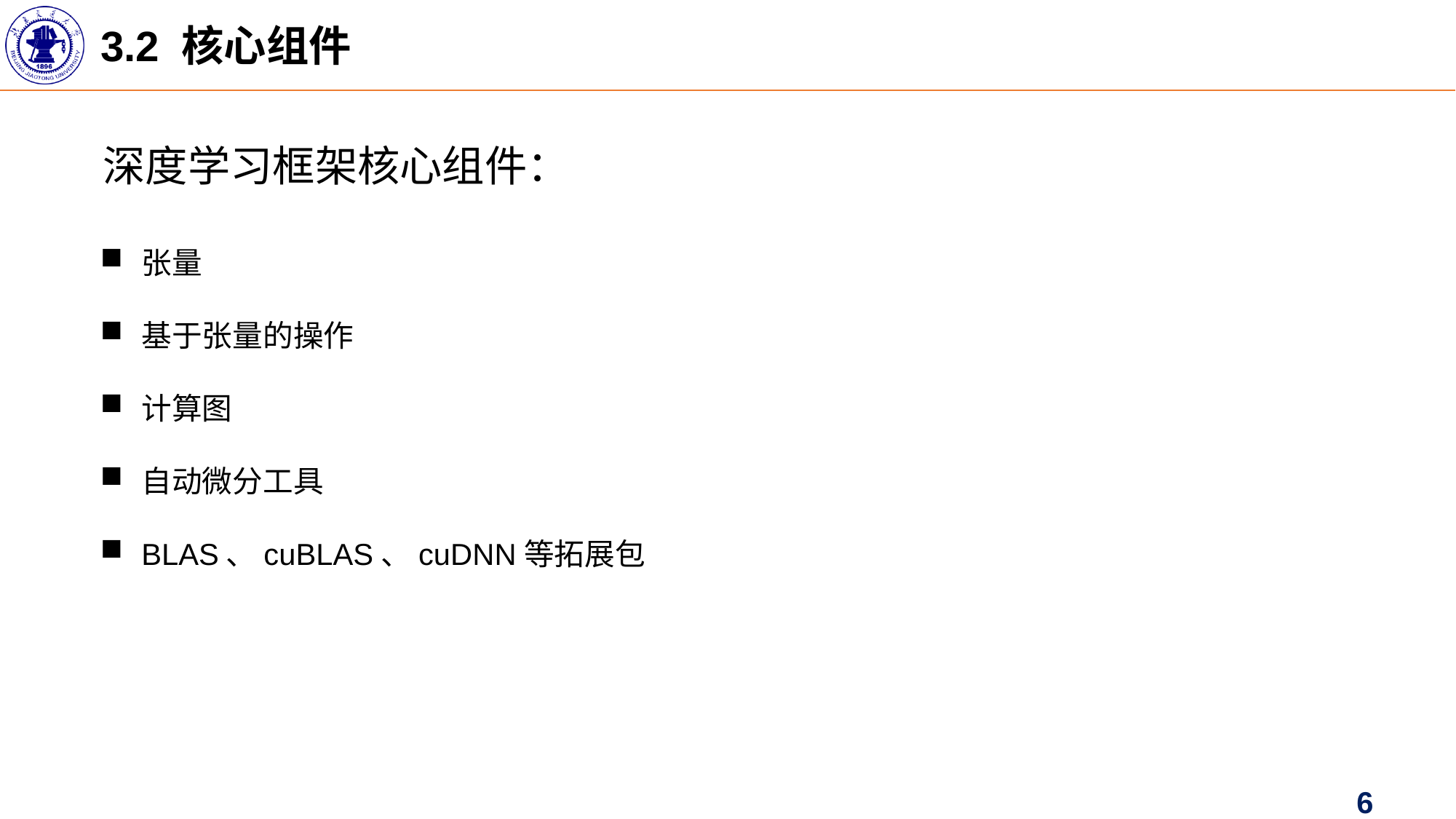

3.2 核心组件
深度学习框架核心组件：
张量
基于张量的操作
计算图
自动微分工具
BLAS、cuBLAS、cuDNN等拓展包